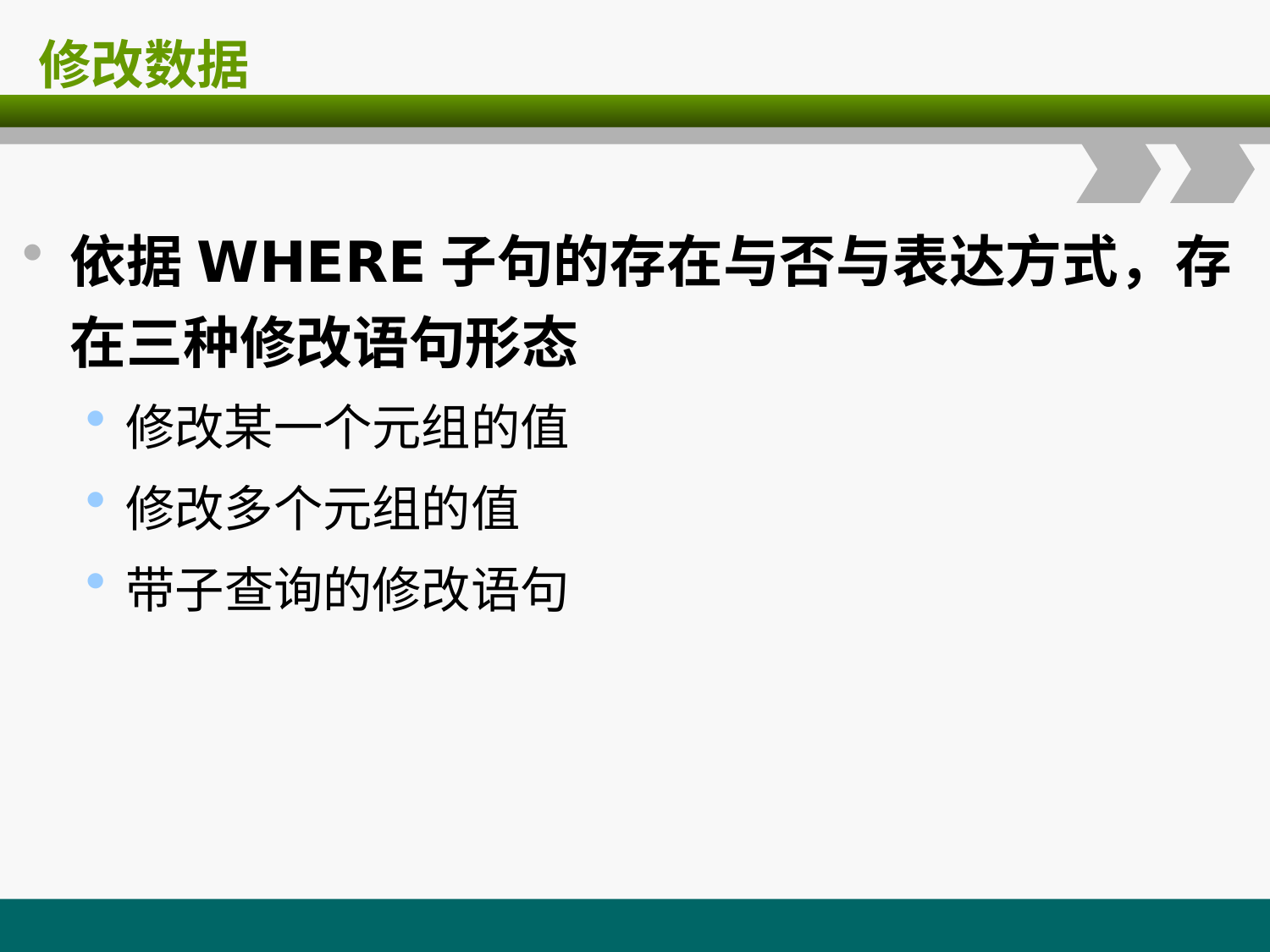

# 修改数据
依据WHERE子句的存在与否与表达方式，存在三种修改语句形态
修改某一个元组的值
修改多个元组的值
带子查询的修改语句